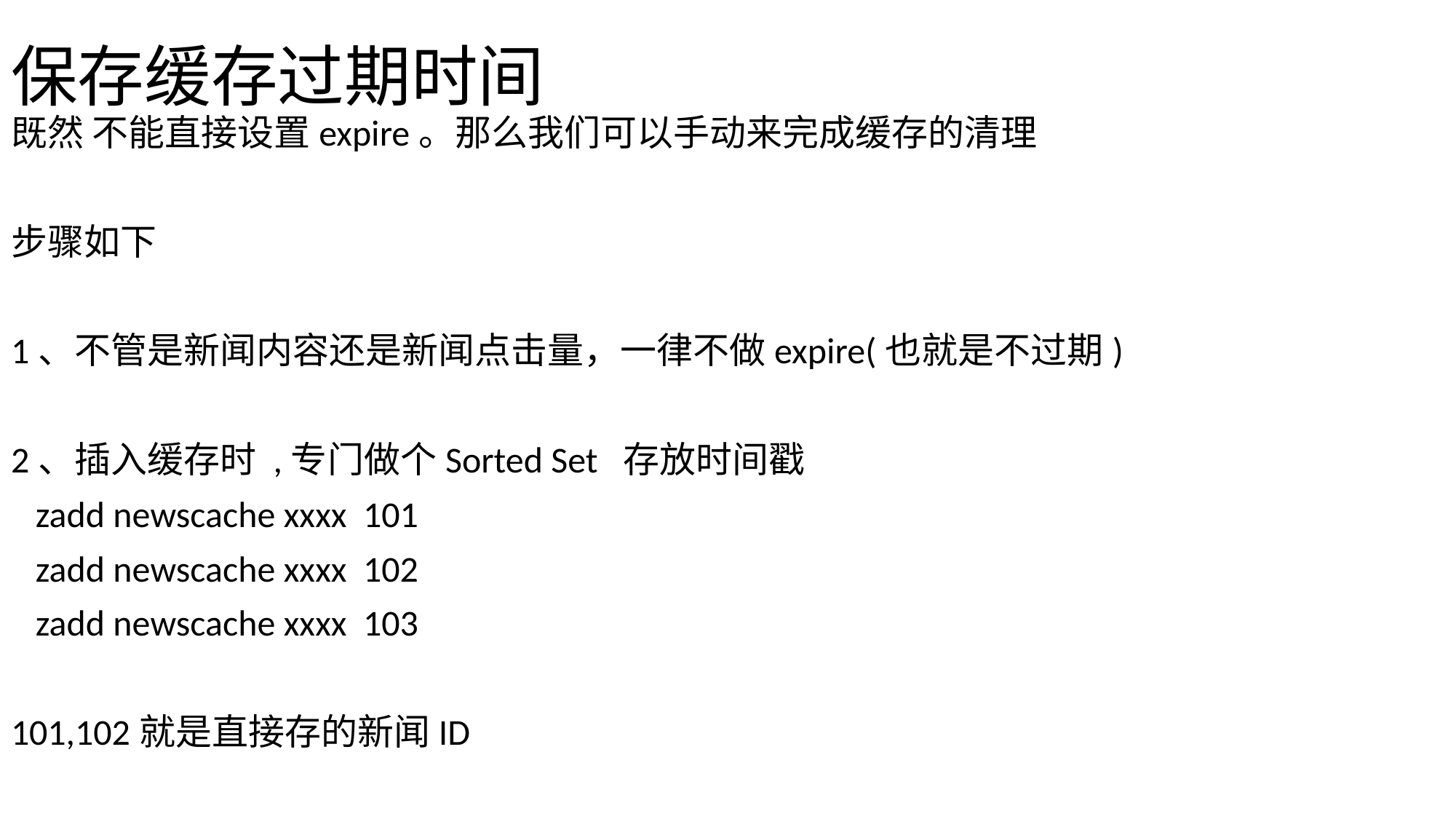

# 保存缓存过期时间
既然 不能直接设置expire。那么我们可以手动来完成缓存的清理

步骤如下

1、不管是新闻内容还是新闻点击量，一律不做expire(也就是不过期)

2、插入缓存时 ,专门做个Sorted Set  存放时间戳
   zadd newscache xxxx  101
   zadd newscache xxxx  102
   zadd newscache xxxx  103

101,102就是直接存的新闻ID